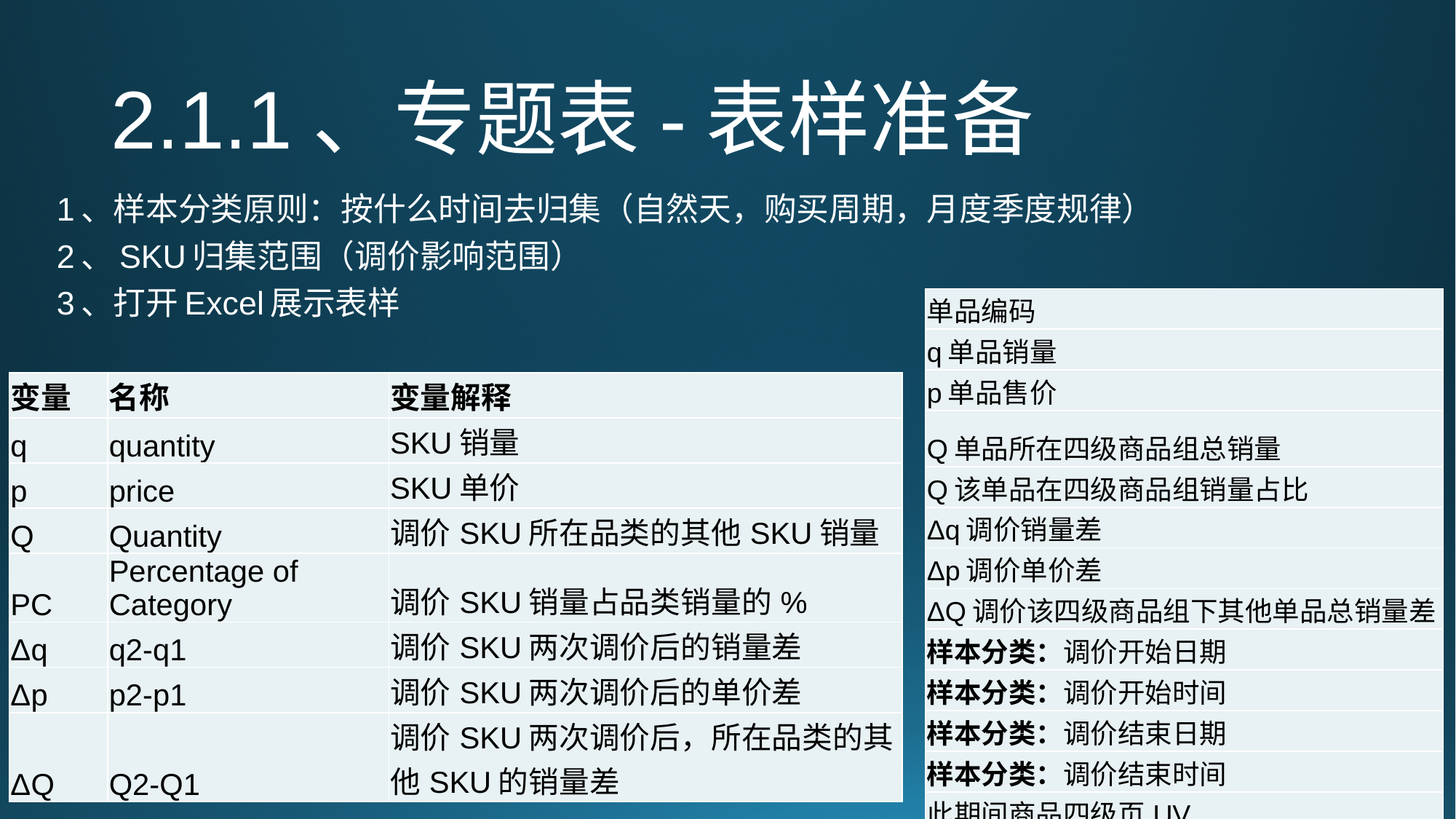

# 2.1.1、专题表-表样准备
1、样本分类原则：按什么时间去归集（自然天，购买周期，月度季度规律）
2、SKU归集范围（调价影响范围）
3、打开Excel展示表样
| 单品编码 |
| --- |
| q单品销量 |
| p单品售价 |
| Q单品所在四级商品组总销量 |
| Q该单品在四级商品组销量占比 |
| Δq调价销量差 |
| Δp调价单价差 |
| ΔQ调价该四级商品组下其他单品总销量差 |
| 样本分类：调价开始日期 |
| 样本分类：调价开始时间 |
| 样本分类：调价结束日期 |
| 样本分类：调价结束时间 |
| 此期间商品四级页UV |
| 此期间商品购买人数 |
| 变量 | 名称 | 变量解释 |
| --- | --- | --- |
| q | quantity | SKU销量 |
| p | price | SKU单价 |
| Q | Quantity | 调价SKU所在品类的其他SKU销量 |
| PC | Percentage of Category | 调价SKU销量占品类销量的% |
| Δq | q2-q1 | 调价SKU两次调价后的销量差 |
| Δp | p2-p1 | 调价SKU两次调价后的单价差 |
| ΔQ | Q2-Q1 | 调价SKU两次调价后，所在品类的其他SKU的销量差 |